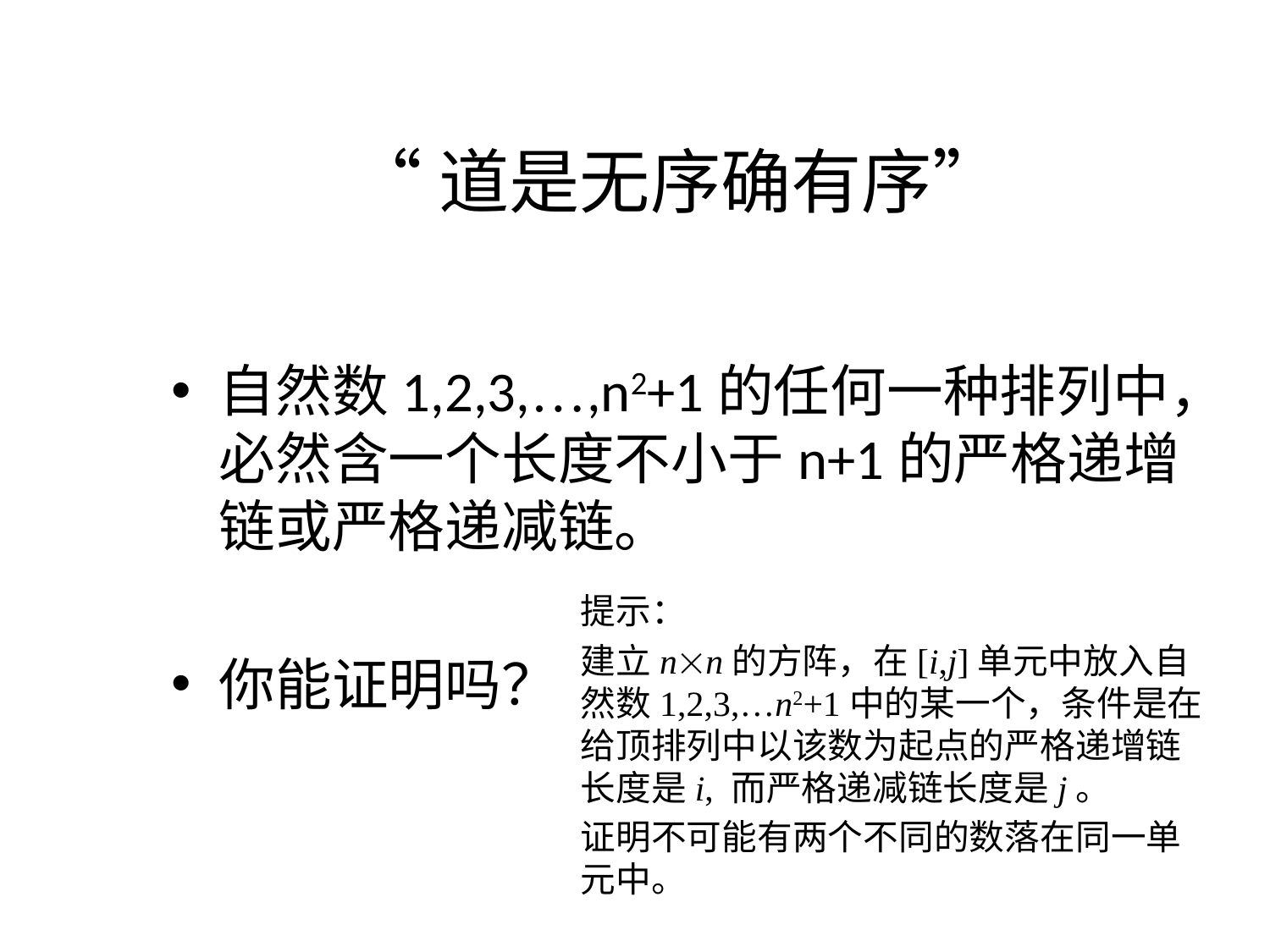

# “道是无序确有序”
自然数1,2,3,…,n2+1的任何一种排列中，必然含一个长度不小于n+1的严格递增链或严格递减链。

你能证明吗？
提示：
建立n×n的方阵，在[i,j]单元中放入自然数1,2,3,…n2+1中的某一个，条件是在给顶排列中以该数为起点的严格递增链长度是i, 而严格递减链长度是j。
证明不可能有两个不同的数落在同一单元中。